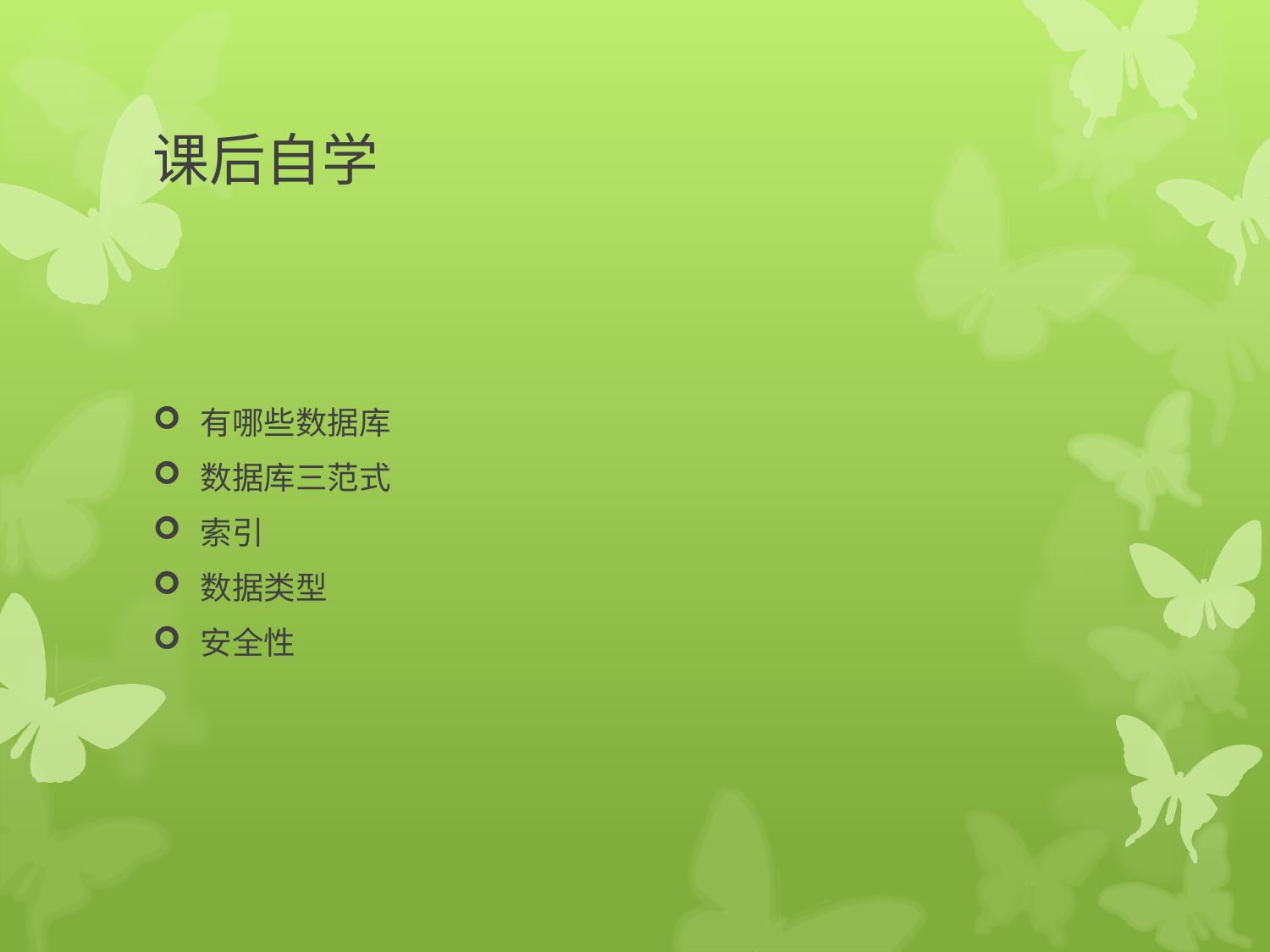

# 课后自学
有哪些数据库
数据库三范式
索引
数据类型
安全性